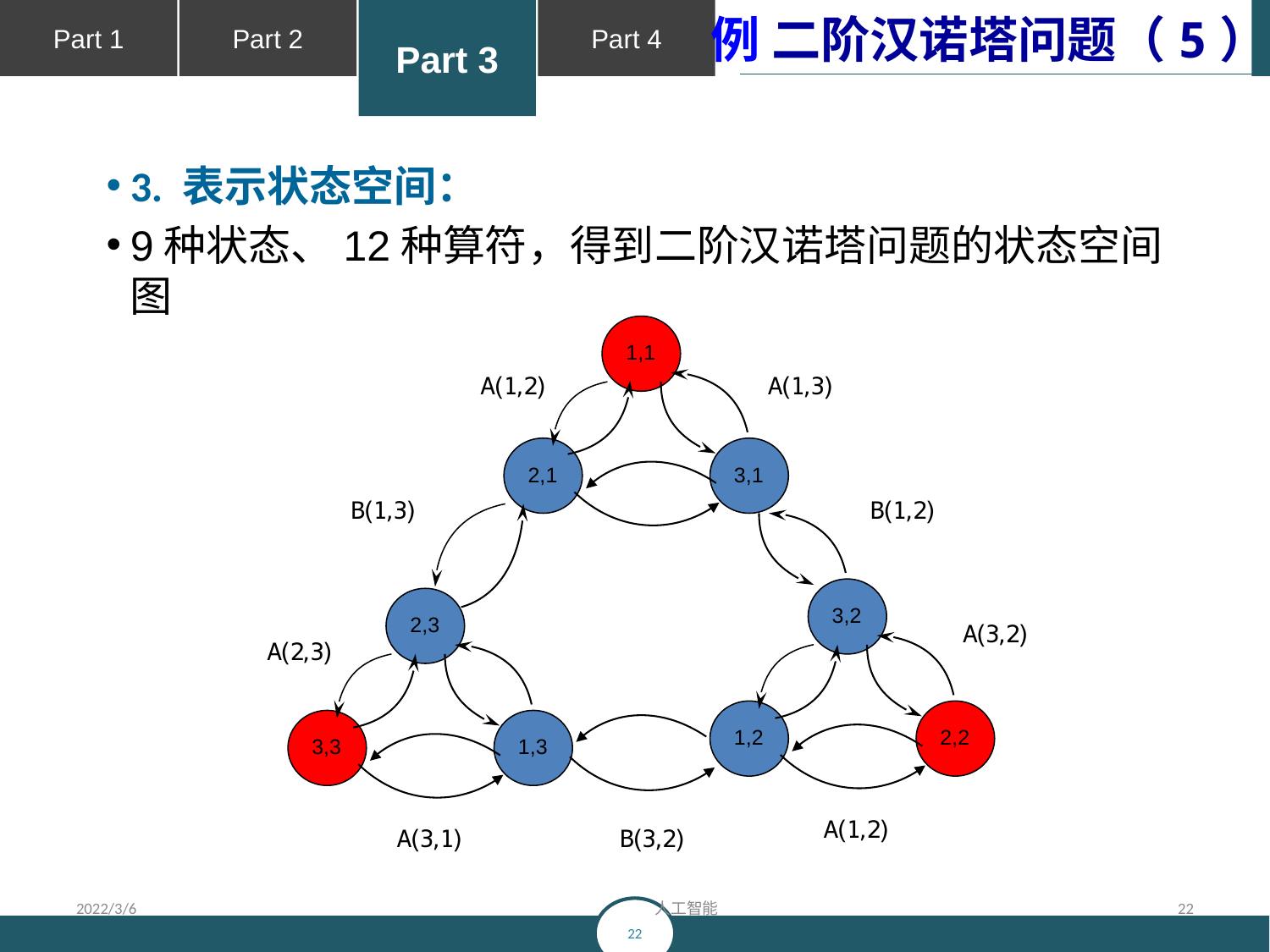

例 二阶汉诺塔问题（5）
3. 表示状态空间：
9种状态、12种算符，得到二阶汉诺塔问题的状态空间图
1,1
A(1,2)
A(1,3)

2,1

3,1
B(1,3)
B(1,2)

3,2
2,3
A(3,2)
A(2,3)

1,2

2,2

3,3

1,3
A(1,2)
A(3,1)
B(3,2)
22
                                          人工智能
2022/3/6